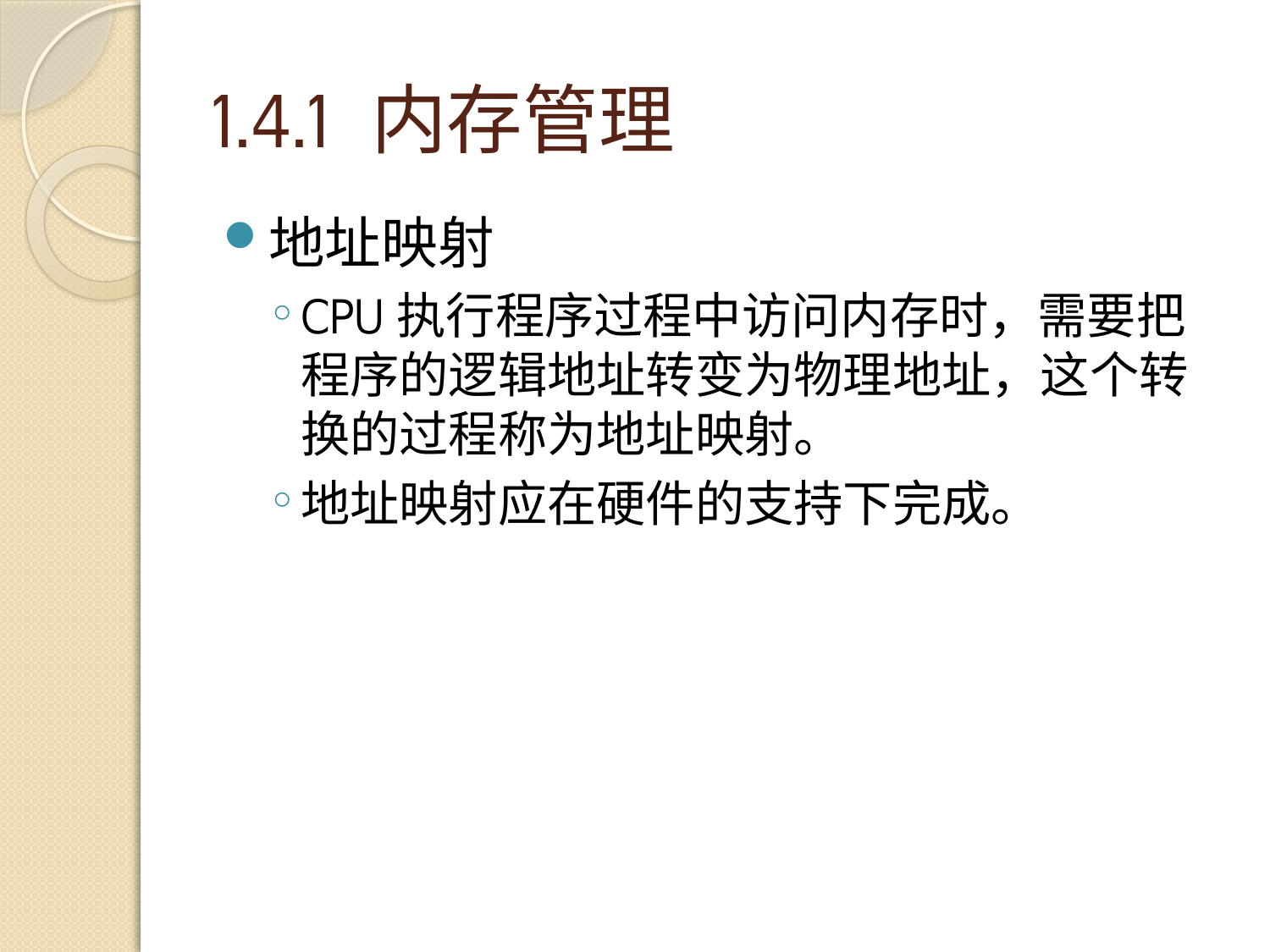

# 1.4.1 内存管理
地址映射
CPU执行程序过程中访问内存时，需要把程序的逻辑地址转变为物理地址，这个转换的过程称为地址映射。
地址映射应在硬件的支持下完成。